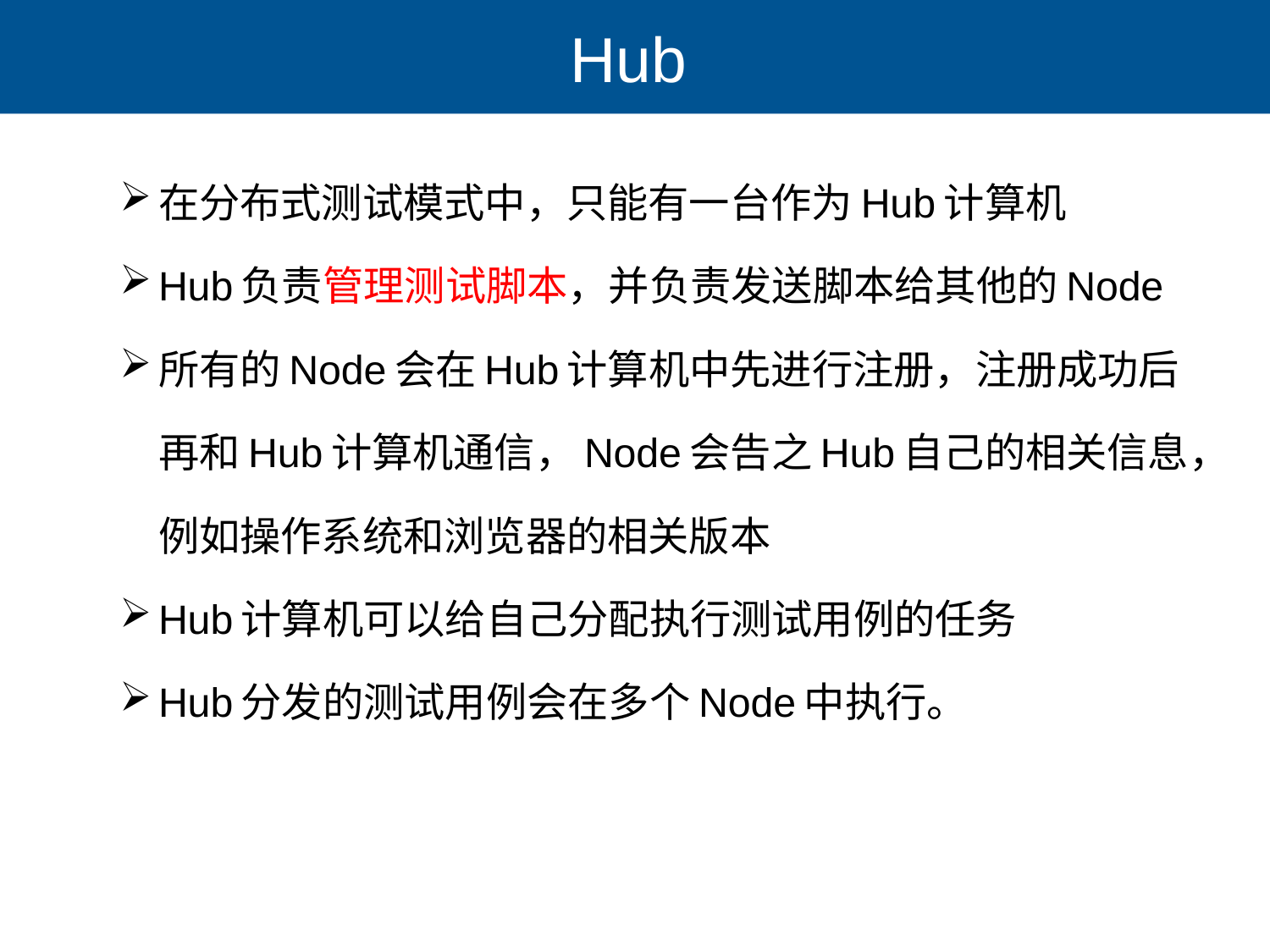

# Hub
在分布式测试模式中，只能有一台作为Hub计算机
Hub负责管理测试脚本，并负责发送脚本给其他的Node
所有的Node会在Hub计算机中先进行注册，注册成功后再和Hub计算机通信，Node会告之Hub自己的相关信息，例如操作系统和浏览器的相关版本
Hub计算机可以给自己分配执行测试用例的任务
Hub分发的测试用例会在多个Node中执行。